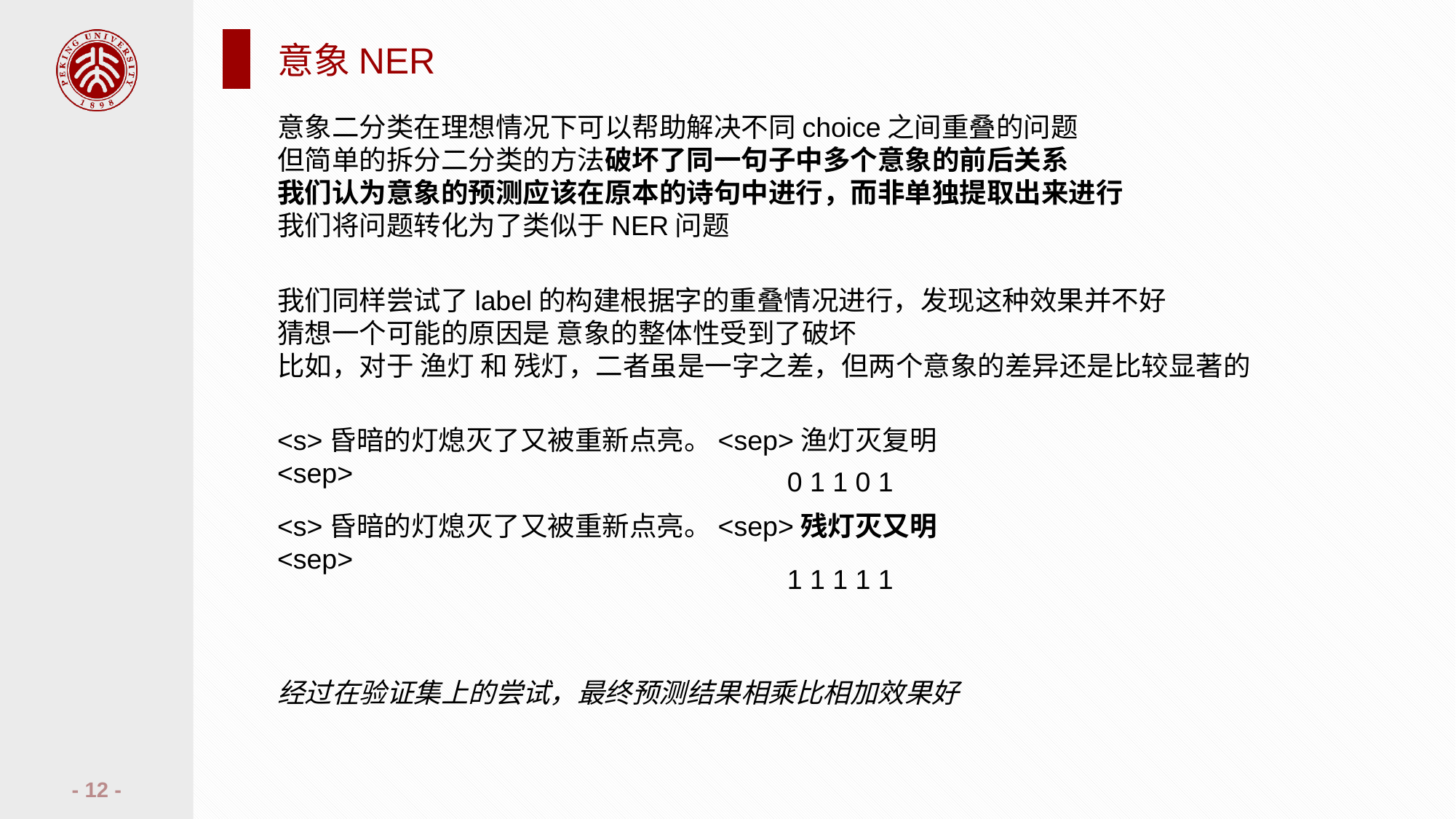

# 意象NER
意象二分类在理想情况下可以帮助解决不同choice之间重叠的问题
但简单的拆分二分类的方法破坏了同一句子中多个意象的前后关系
我们认为意象的预测应该在原本的诗句中进行，而非单独提取出来进行
我们将问题转化为了类似于NER问题
我们同样尝试了label的构建根据字的重叠情况进行，发现这种效果并不好
猜想一个可能的原因是 意象的整体性受到了破坏
比如，对于 渔灯 和 残灯，二者虽是一字之差，但两个意象的差异还是比较显著的
<s>昏暗的灯熄灭了又被重新点亮。<sep>渔灯灭复明<sep>
0 1 1 0 1
<s>昏暗的灯熄灭了又被重新点亮。<sep>残灯灭又明<sep>
1 1 1 1 1
经过在验证集上的尝试，最终预测结果相乘比相加效果好
- 12 -